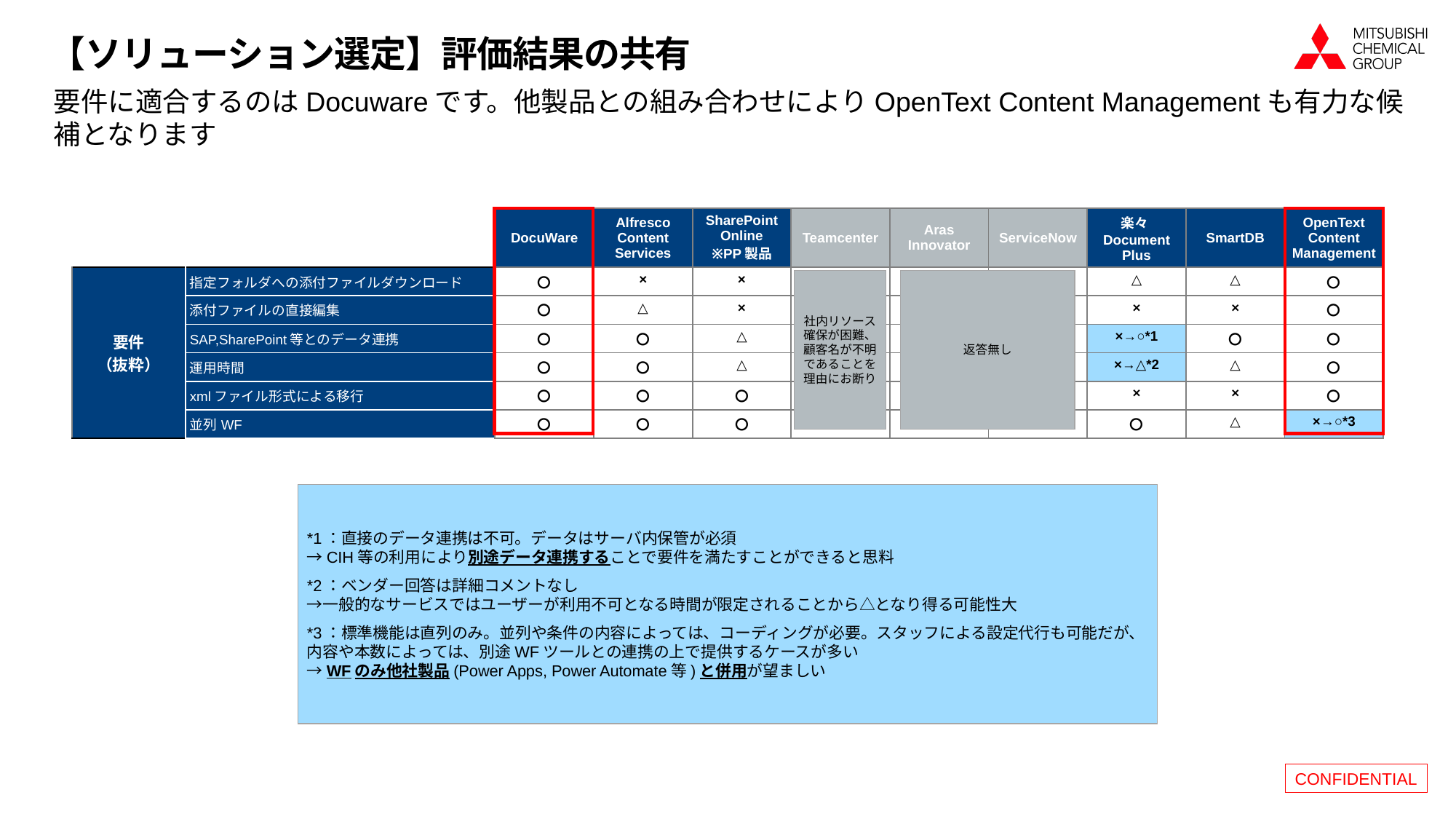

# 【ソリューション選定】評価結果の共有
要件に適合するのはDocuwareです。他製品との組み合わせによりOpenText Content Managementも有力な候補となります
|  |  | DocuWare | Alfresco Content Services | SharePoint Online ※PP製品 | Teamcenter | Aras Innovator | ServiceNow | 楽々Document Plus | SmartDB | OpenText Content Management |
| --- | --- | --- | --- | --- | --- | --- | --- | --- | --- | --- |
| 要件 （抜粋） | 指定フォルダへの添付ファイルダウンロード | 〇 | × | × |  |  |  | △ | △ | 〇 |
|  | 添付ファイルの直接編集 | 〇 | △ | × |  |  |  | × | × | 〇 |
|  | SAP,SharePoint等とのデータ連携 | 〇 | 〇 | △ |  |  |  | ×→○\*1 | 〇 | 〇 |
|  | 運用時間 | 〇 | 〇 | △ |  |  |  | ×→△\*2 | △ | 〇 |
|  | xmlファイル形式による移行 | 〇 | 〇 | 〇 |  |  |  | × | × | 〇 |
|  | 並列WF | 〇 | 〇 | 〇 |  |  |  | 〇 | △ | ×→○\*3 |

社内リソース確保が困難、顧客名が不明であることを理由にお断り
返答無し
*1：直接のデータ連携は不可。データはサーバ内保管が必須
→CIH等の利用により別途データ連携することで要件を満たすことができると思料
*2：ベンダー回答は詳細コメントなし
→一般的なサービスではユーザーが利用不可となる時間が限定されることから△となり得る可能性大
*3：標準機能は直列のみ。並列や条件の内容によっては、コーディングが必要。スタッフによる設定代行も可能だが、内容や本数によっては、別途WFツールとの連携の上で提供するケースが多い
→WFのみ他社製品(Power Apps, Power Automate等)と併用が望ましい